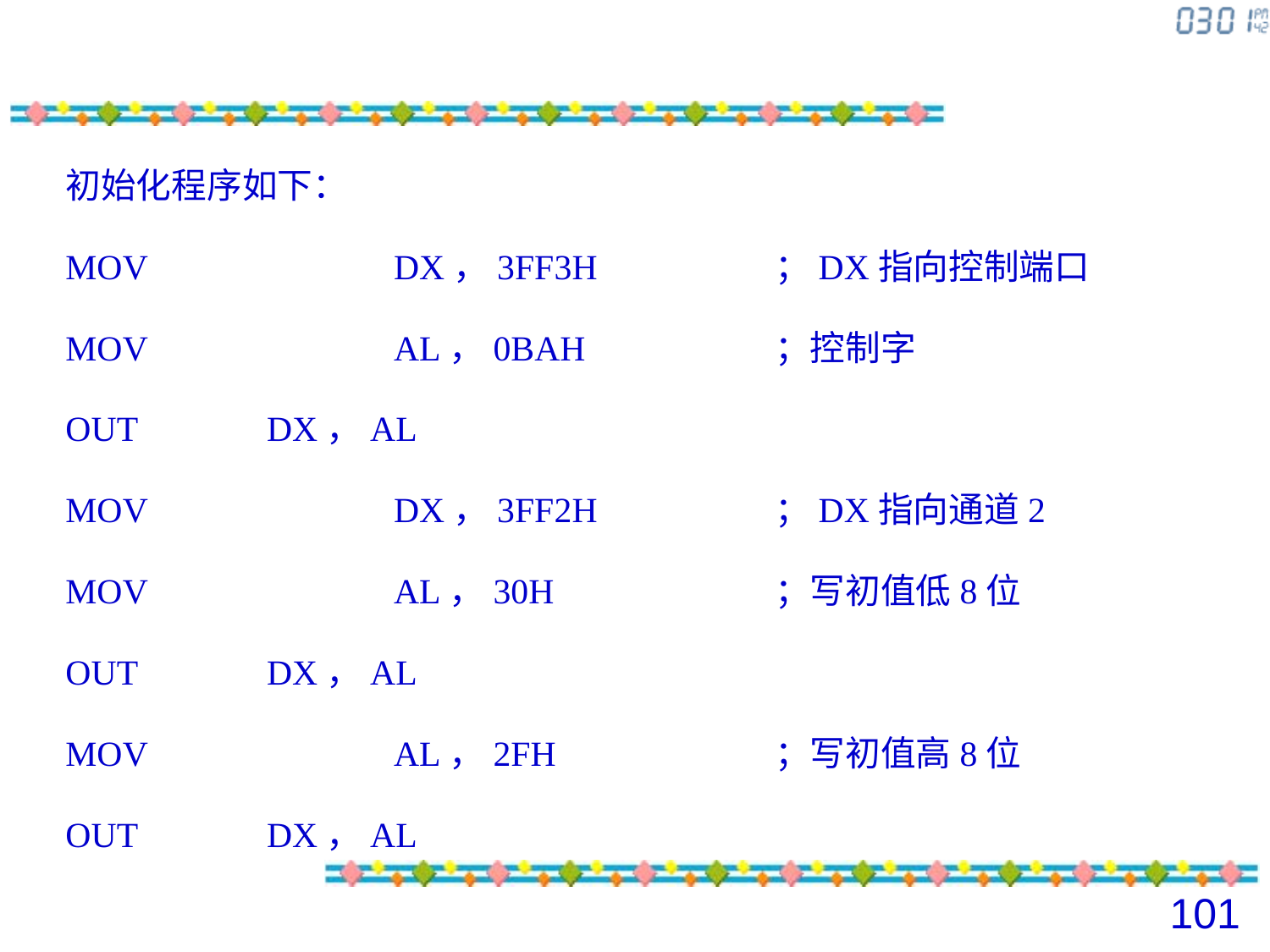

初始化程序如下：
MOV		DX，3FF3H		；DX指向控制端口
MOV		AL，0BAH		；控制字
OUT		DX，AL
MOV		DX，3FF2H		；DX指向通道2
MOV		AL，30H		；写初值低8位
OUT		DX，AL
MOV		AL，2FH		；写初值高8位
OUT		DX，AL